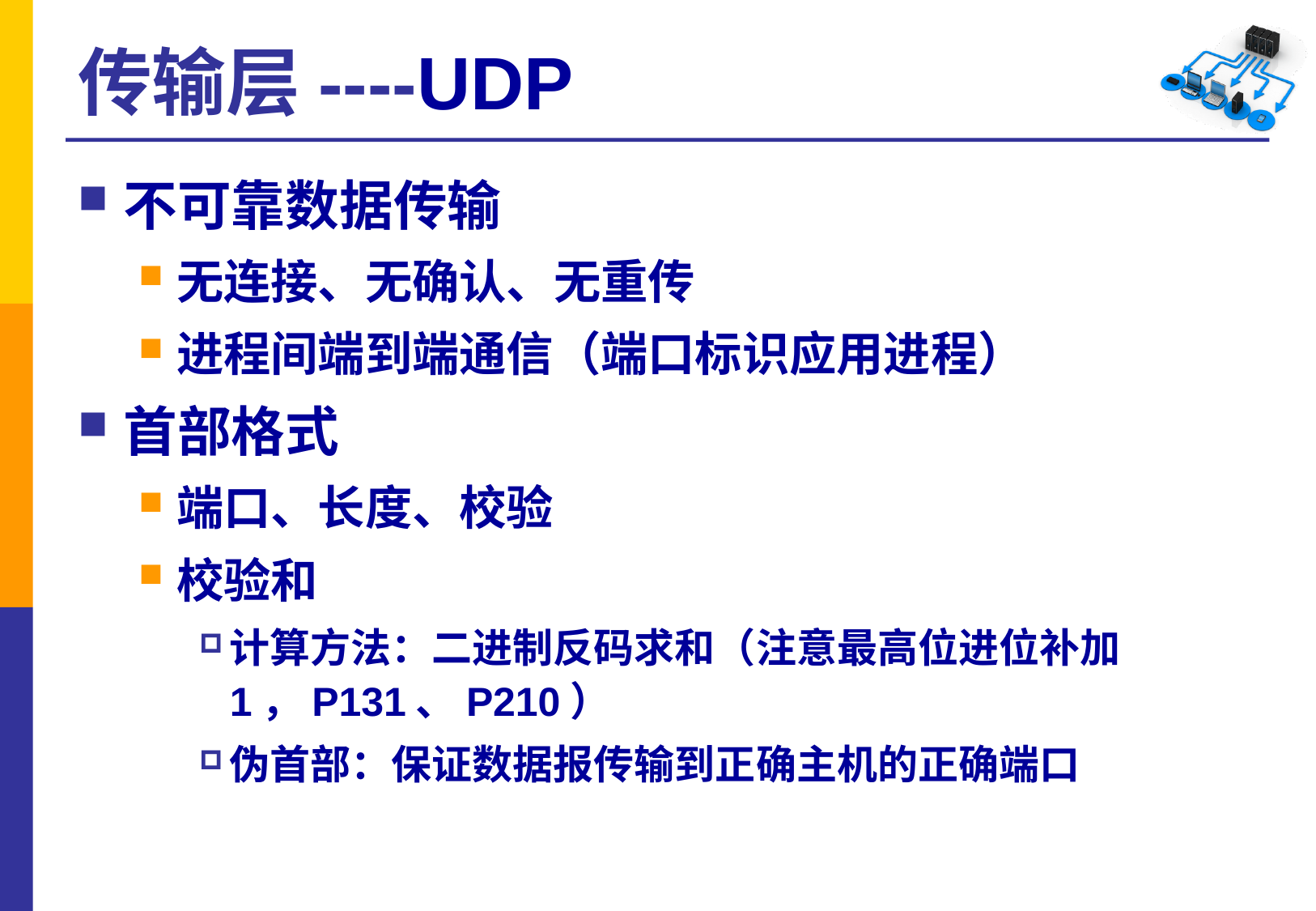

# 传输层----UDP
不可靠数据传输
无连接、无确认、无重传
进程间端到端通信（端口标识应用进程）
首部格式
端口、长度、校验
校验和
计算方法：二进制反码求和（注意最高位进位补加1，P131、P210）
伪首部：保证数据报传输到正确主机的正确端口